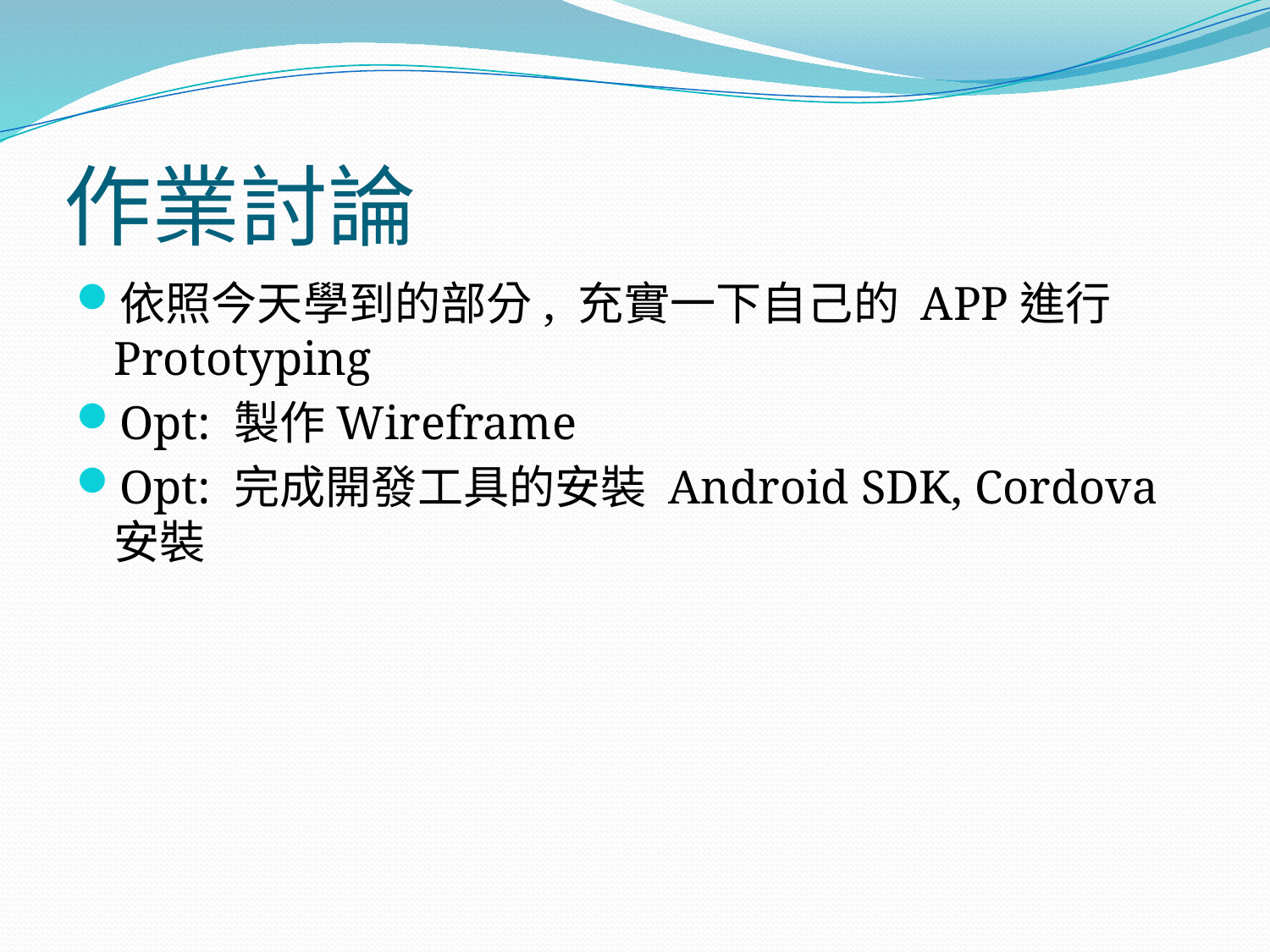

# 作業討論
依照今天學到的部分, 充實一下自己的 APP進行 Prototyping
Opt: 製作Wireframe
Opt: 完成開發工具的安裝 Android SDK, Cordova 安裝